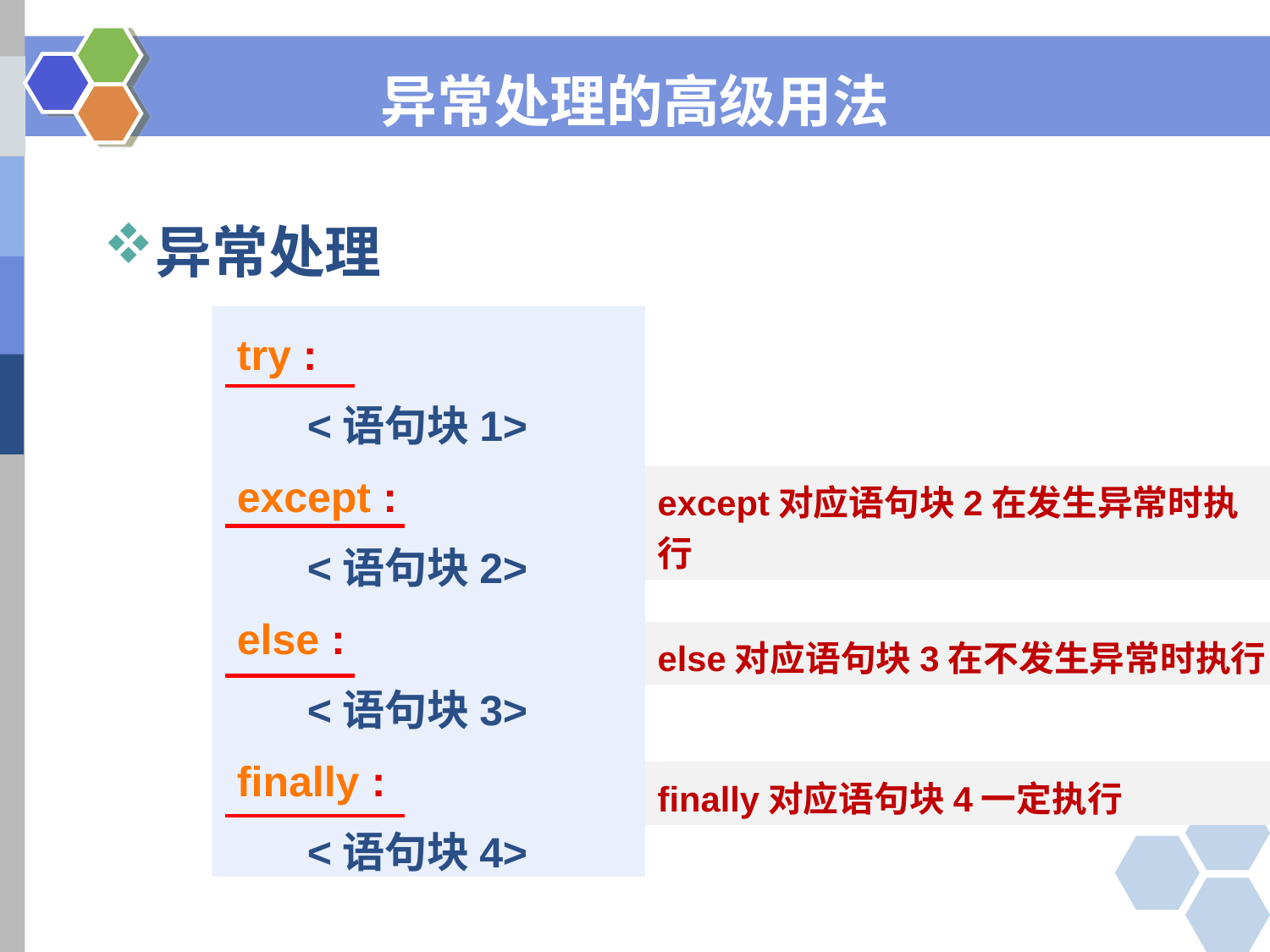

异常处理的高级用法

异常处理
try :
<语句块1>
except :
<语句块2>
else :
<语句块3>
finally :
<语句块4>
except对应语句块2在发生异常时执行
else对应语句块3在不发生异常时执行
finally对应语句块4一定执行